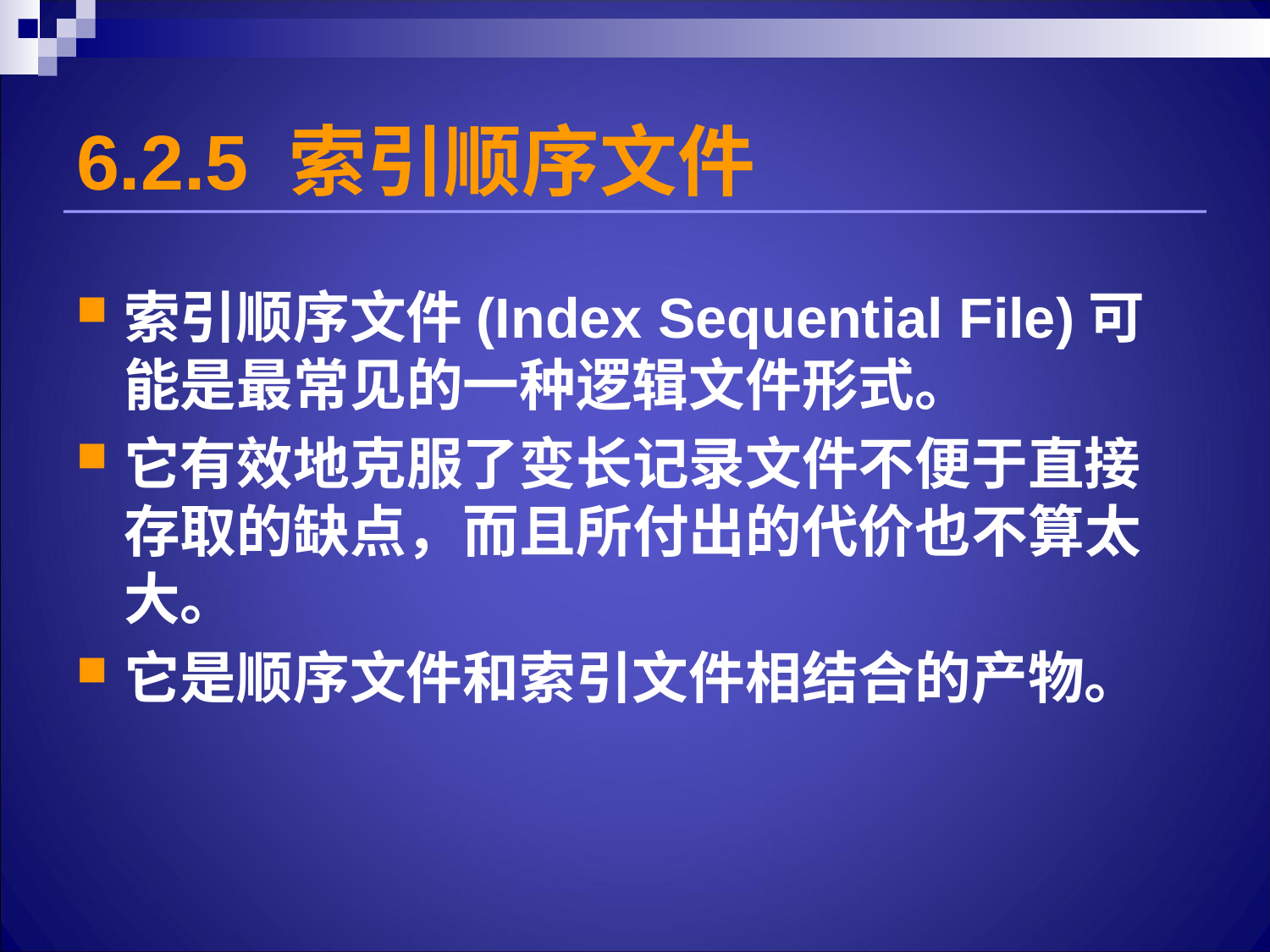

6.2.5 索引顺序文件
索引顺序文件(Index Sequential File)可能是最常见的一种逻辑文件形式。
它有效地克服了变长记录文件不便于直接存取的缺点，而且所付出的代价也不算太大。
它是顺序文件和索引文件相结合的产物。